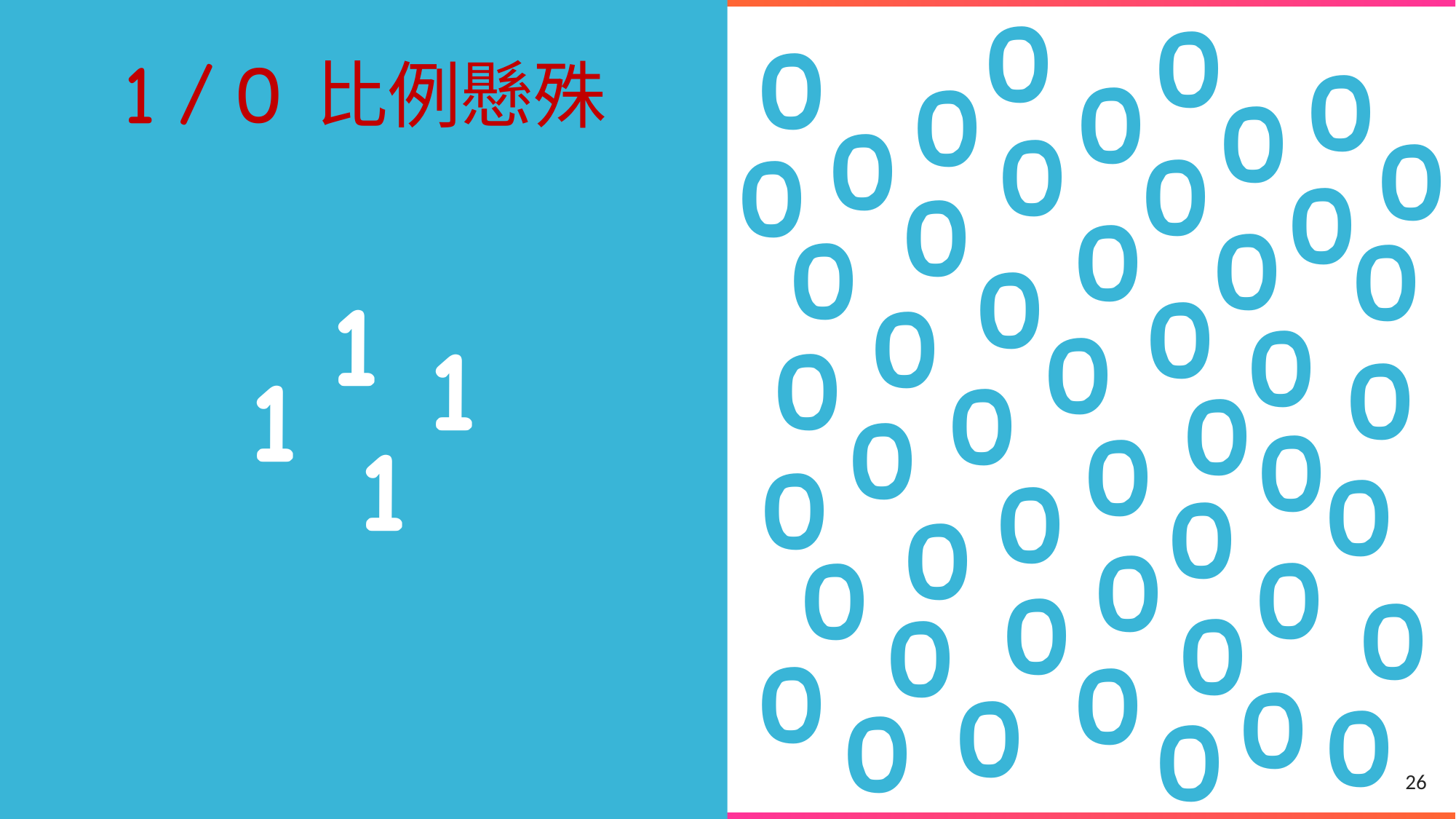

0
0
0
0
1 / 0 比例懸殊
0
0
0
0
0
0
0
0
0
0
0
0
0
0
0
0
1
0
0
0
1
0
0
1
0
0
0
0
0
1
0
0
0
0
0
0
0
0
0
0
0
0
0
0
0
0
0
0
0
26